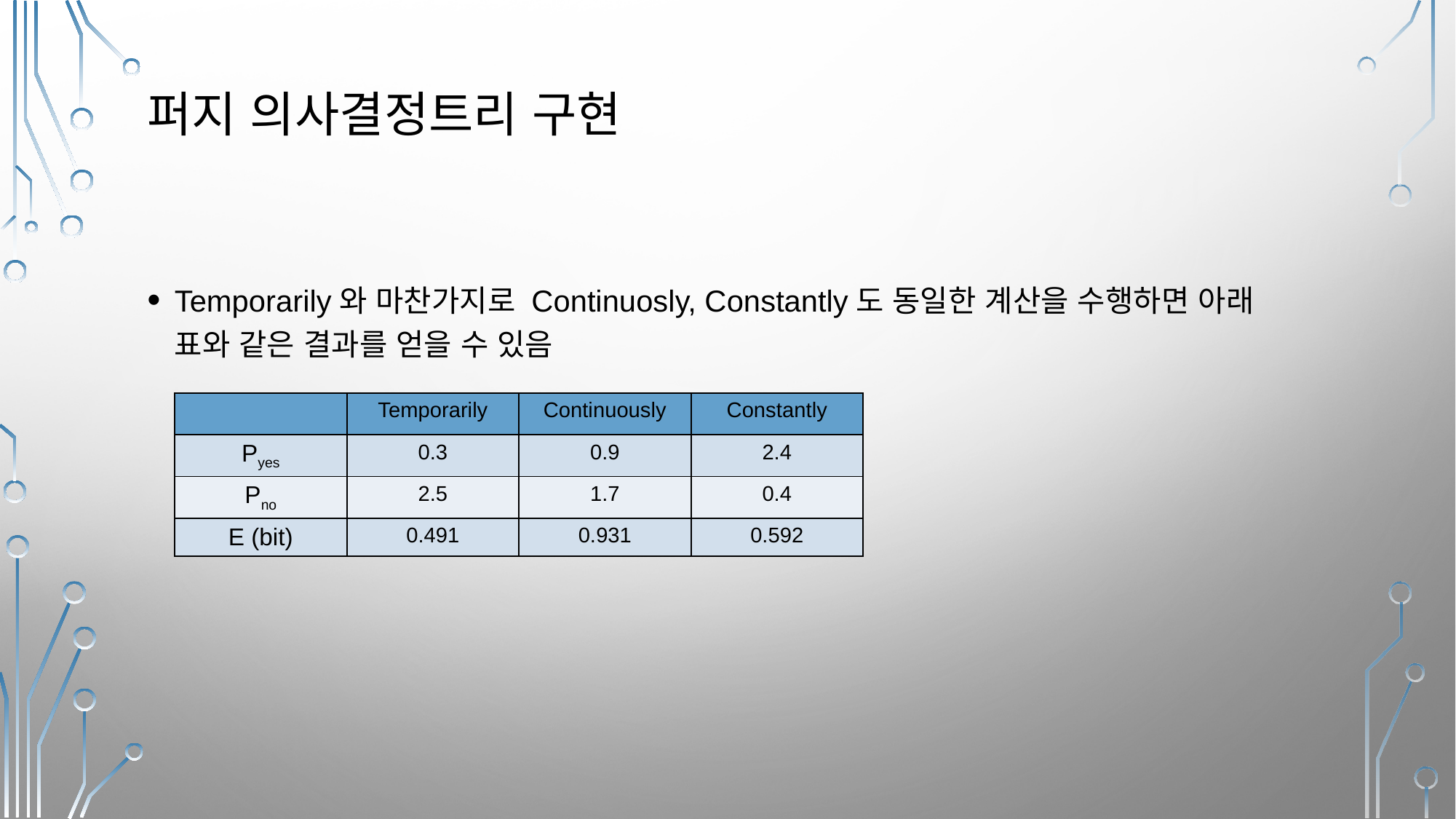

# 퍼지 의사결정트리 구현
Temporarily와 마찬가지로 Continuosly, Constantly도 동일한 계산을 수행하면 아래 표와 같은 결과를 얻을 수 있음
|  | Temporarily | Continuously | Constantly |
| --- | --- | --- | --- |
| Pyes | 0.3 | 0.9 | 2.4 |
| Pno | 2.5 | 1.7 | 0.4 |
| E (bit) | 0.491 | 0.931 | 0.592 |